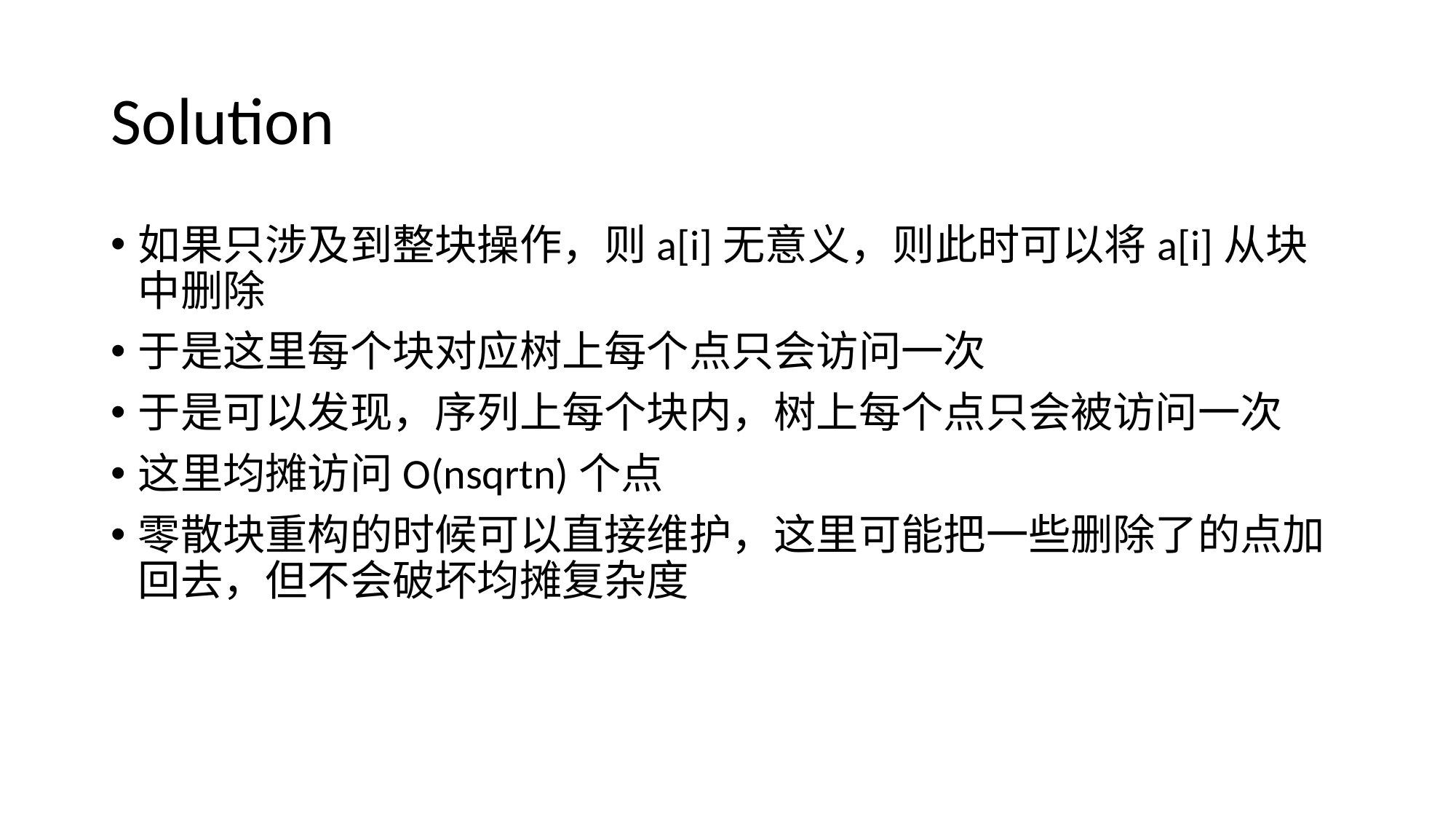

# Solution
如果只涉及到整块操作，则a[i]无意义，则此时可以将a[i]从块中删除
于是这里每个块对应树上每个点只会访问一次
于是可以发现，序列上每个块内，树上每个点只会被访问一次
这里均摊访问O(nsqrtn)个点
零散块重构的时候可以直接维护，这里可能把一些删除了的点加回去，但不会破坏均摊复杂度